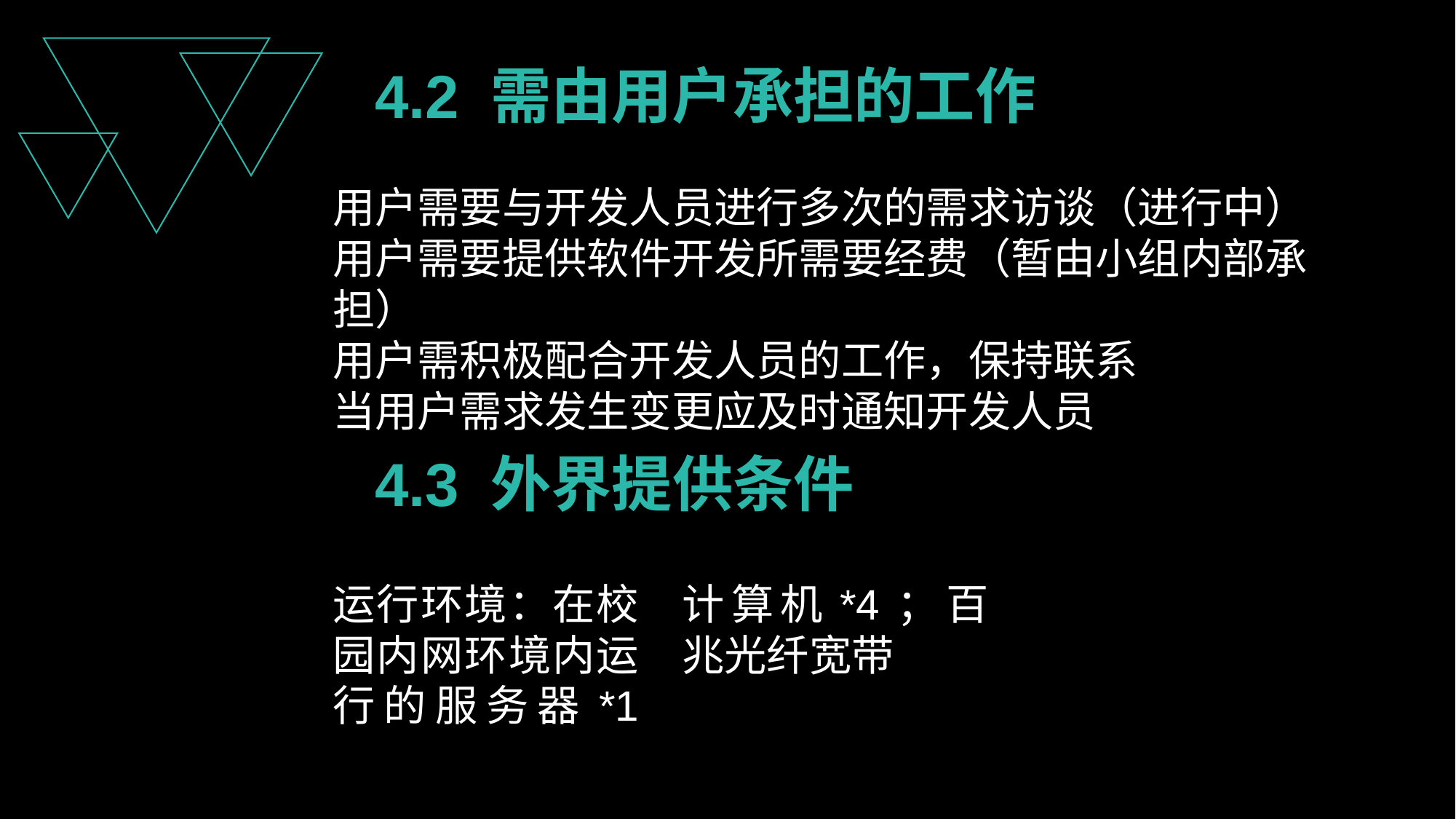

4.2 需由用户承担的工作

用户需要与开发人员进行多次的需求访谈（进行中）
用户需要提供软件开发所需要经费（暂由小组内部承担）
用户需积极配合开发人员的工作，保持联系
当用户需求发生变更应及时通知开发人员
4.3 外界提供条件
运行环境：在校园内网环境内运行的服务器*1 计算机*4；百兆光纤宽带